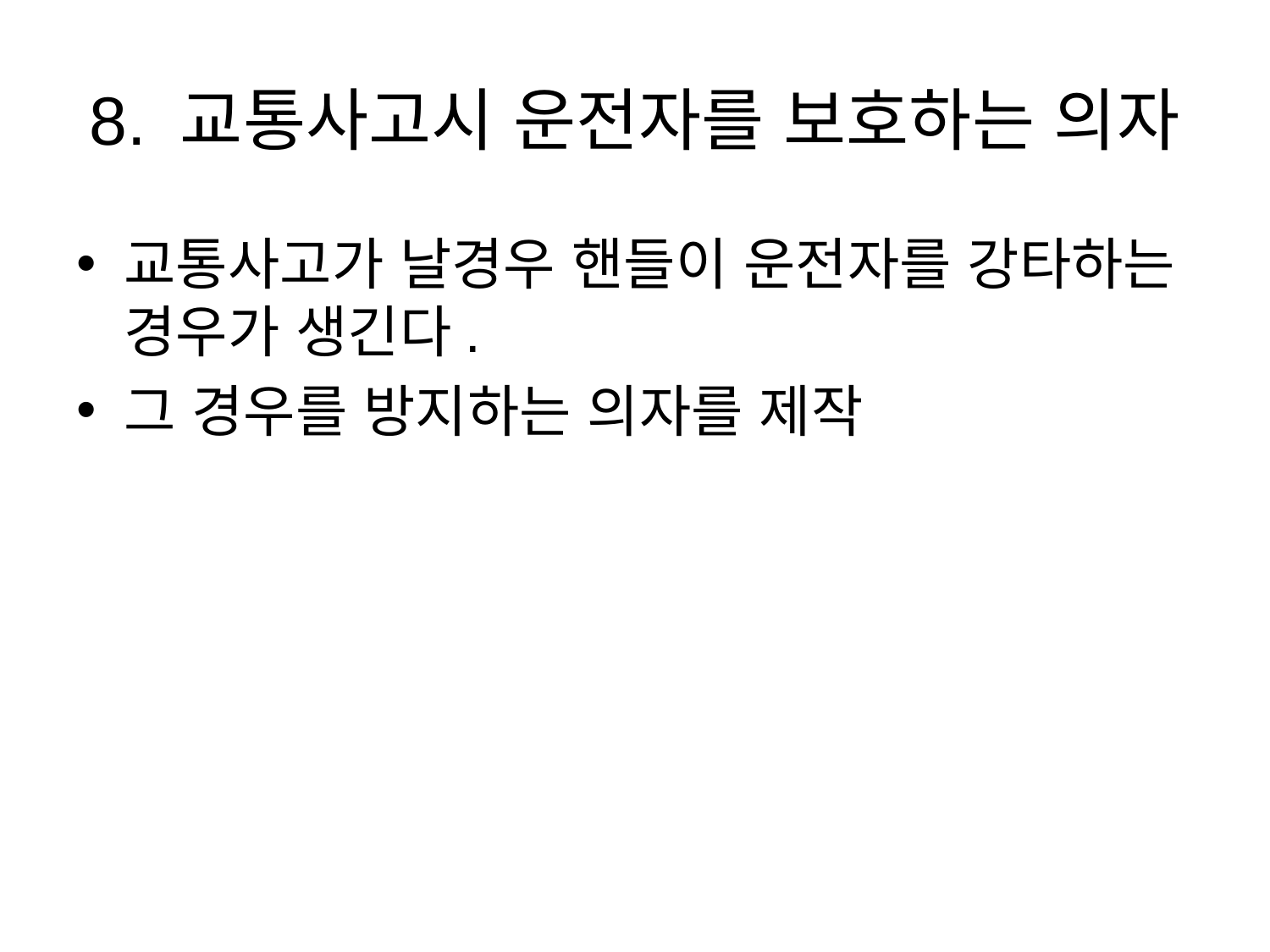

# 8. 교통사고시 운전자를 보호하는 의자
교통사고가 날경우 핸들이 운전자를 강타하는 경우가 생긴다.
그 경우를 방지하는 의자를 제작